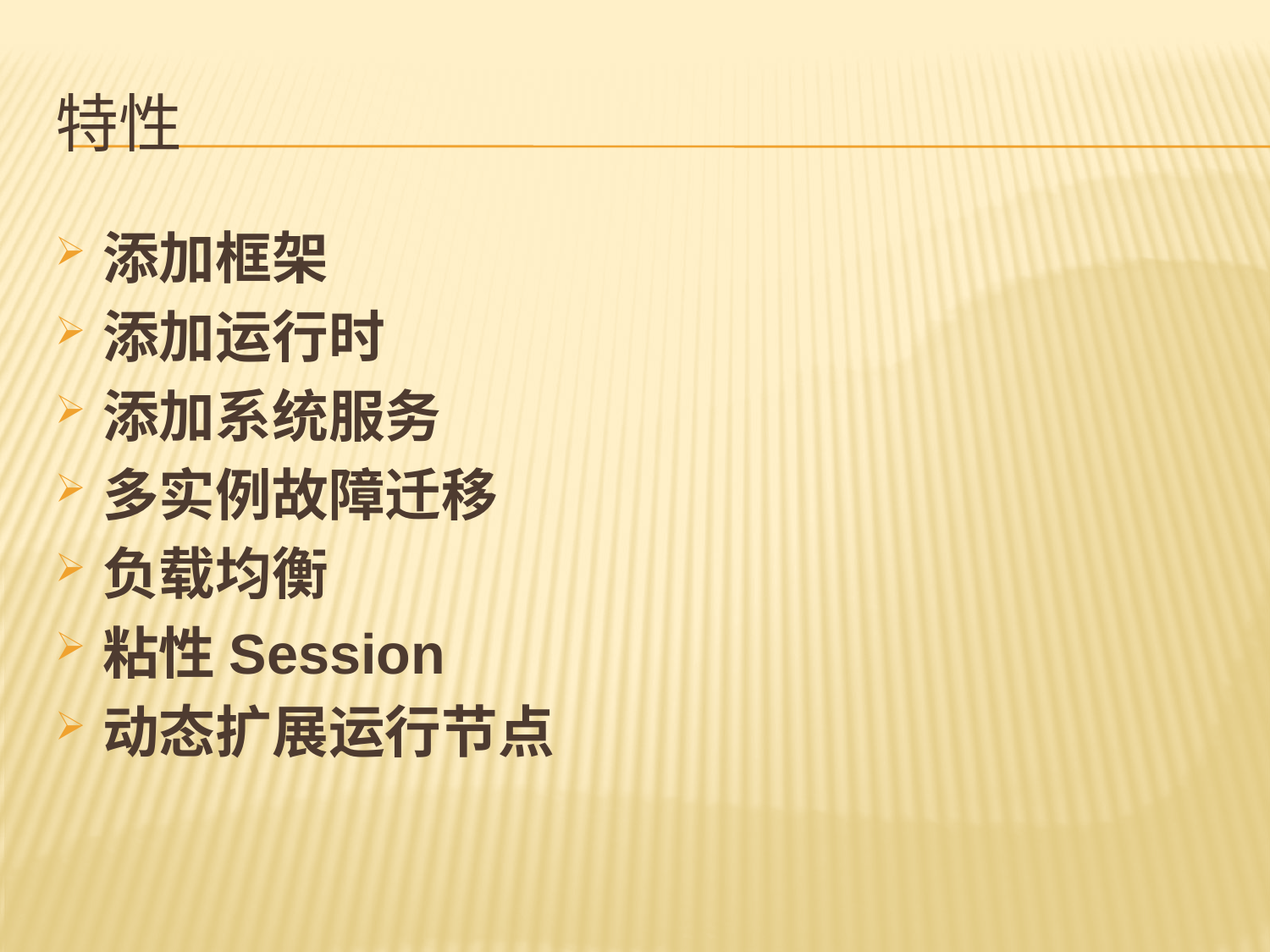

# 特性
添加框架
添加运行时
添加系统服务
多实例故障迁移
负载均衡
粘性Session
动态扩展运行节点